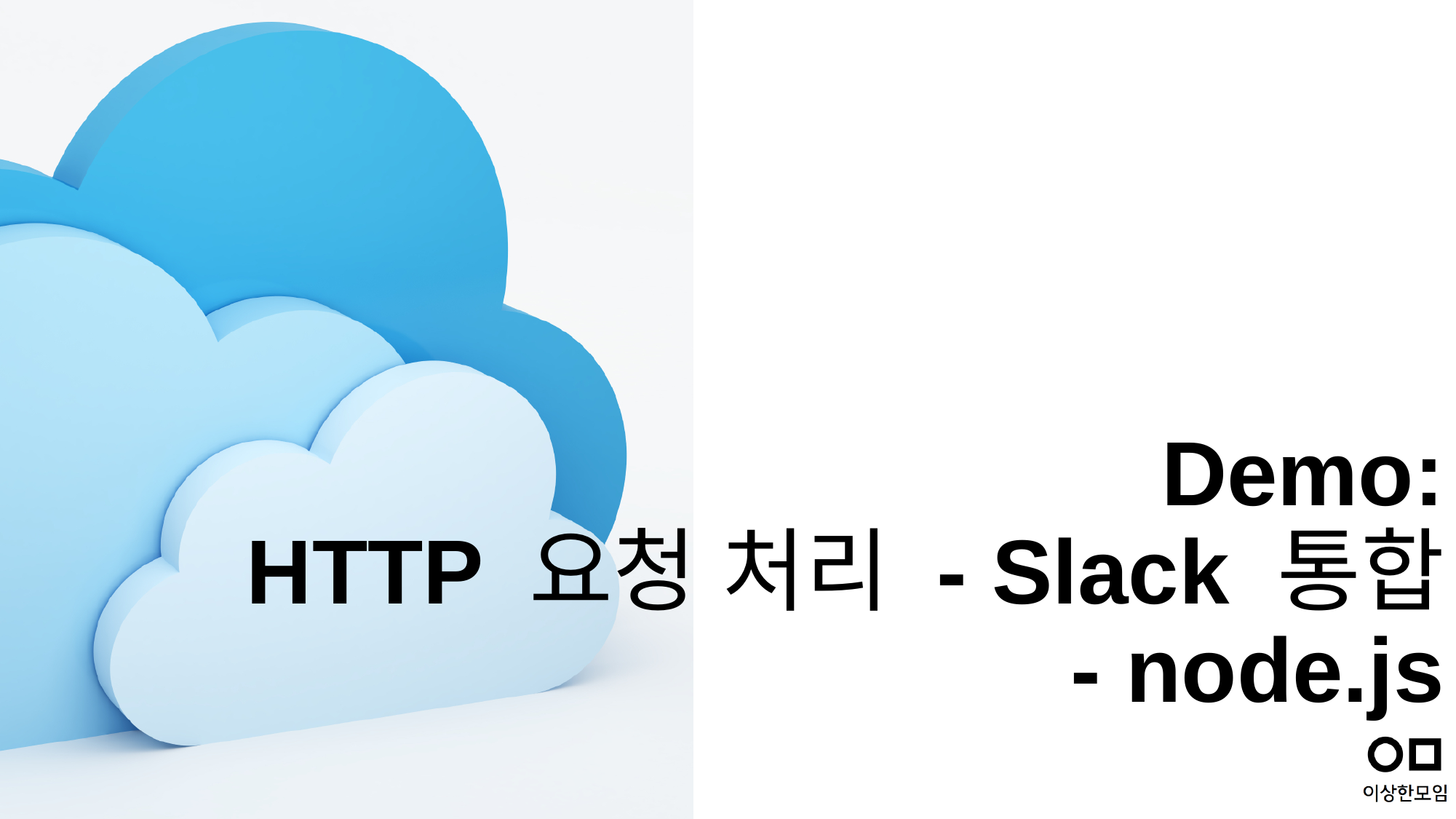

# Demo: HTTP 요청 처리 - Slack 통합 - node.js